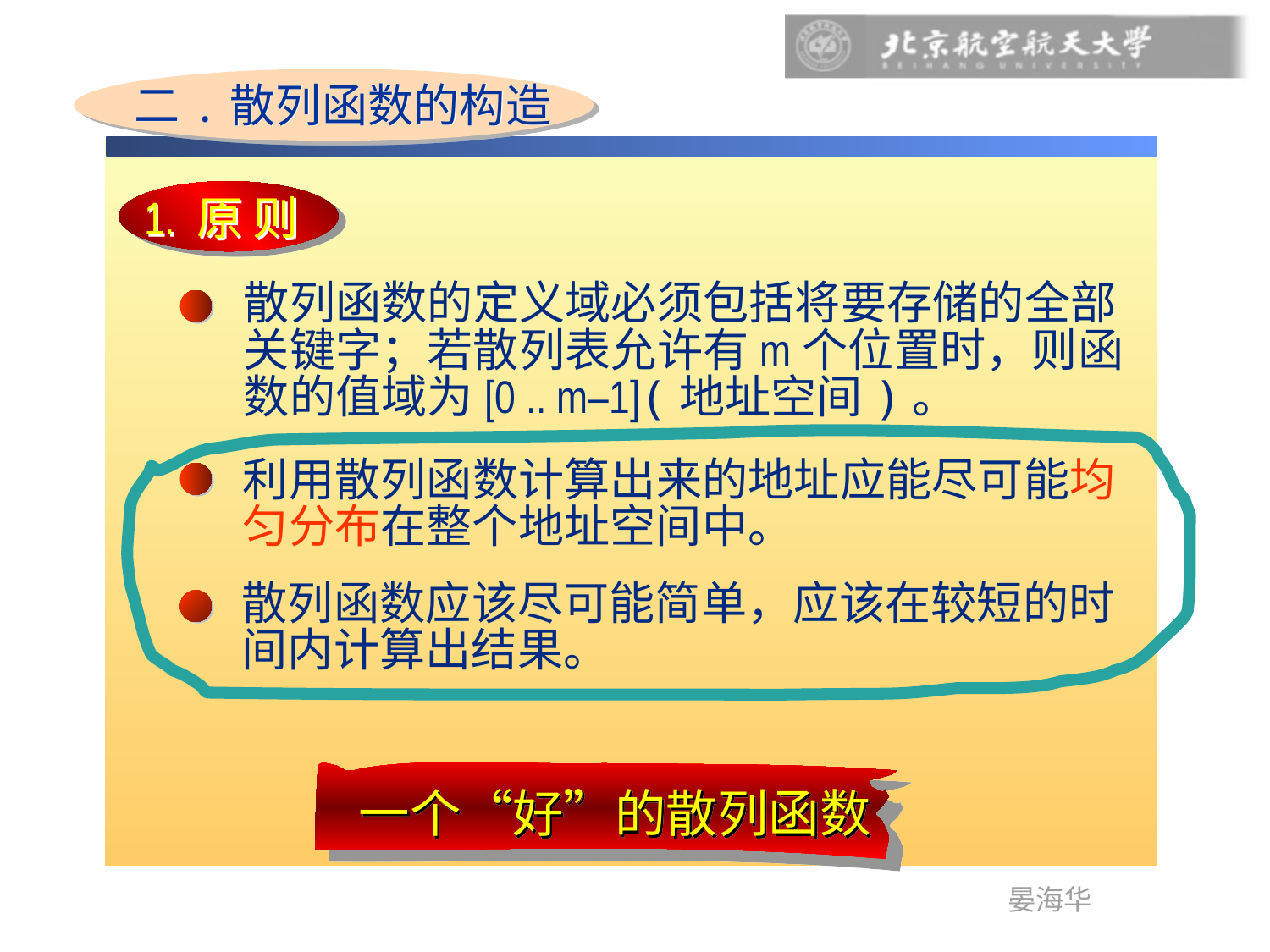

二.散列函数的构造

1. 原 则
散列函数的定义域必须包括将要存储的全部
关键字；若散列表允许有m个位置时，则函
数的值域为[0 .. m–1](地址空间)。

利用散列函数计算出来的地址应能尽可能均
匀分布在整个地址空间中。

散列函数应该尽可能简单，应该在较短的时
间内计算出结果。

一个“好”的散列函数